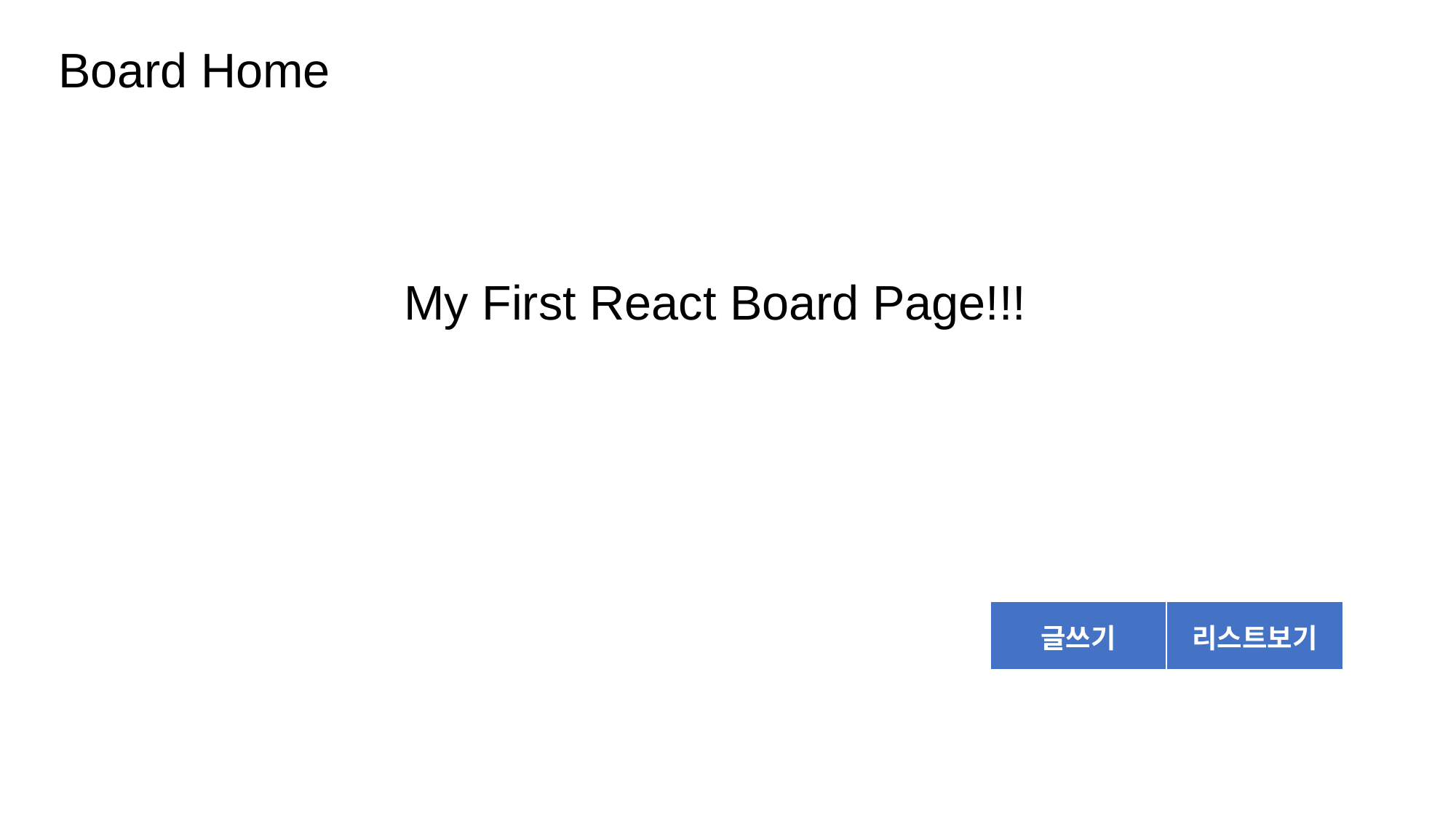

Board Home
My First React Board Page!!!
| 글쓰기 | 리스트보기 |
| --- | --- |